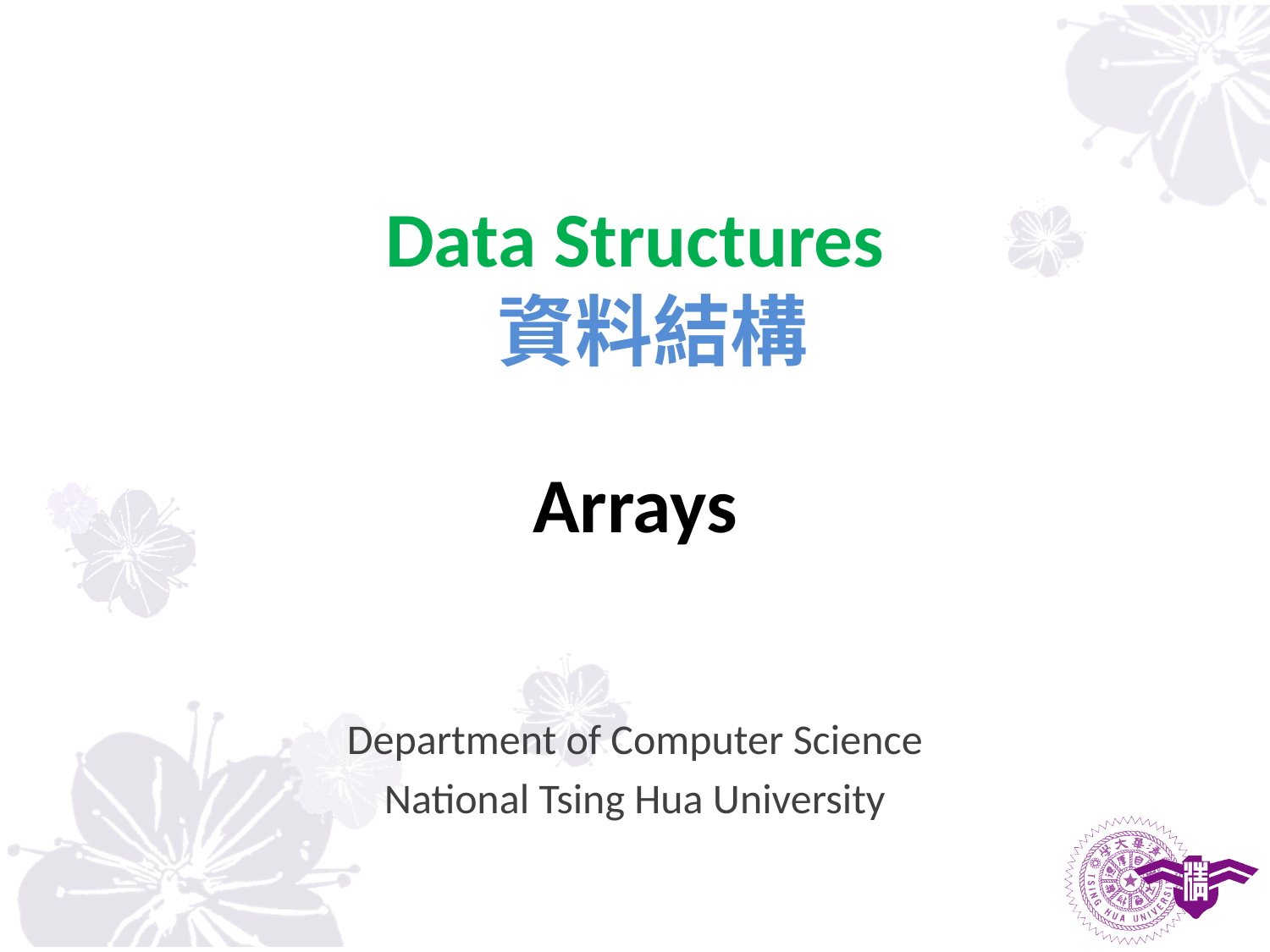

# Data Structures 資料結構
Arrays
Department of Computer Science
National Tsing Hua University